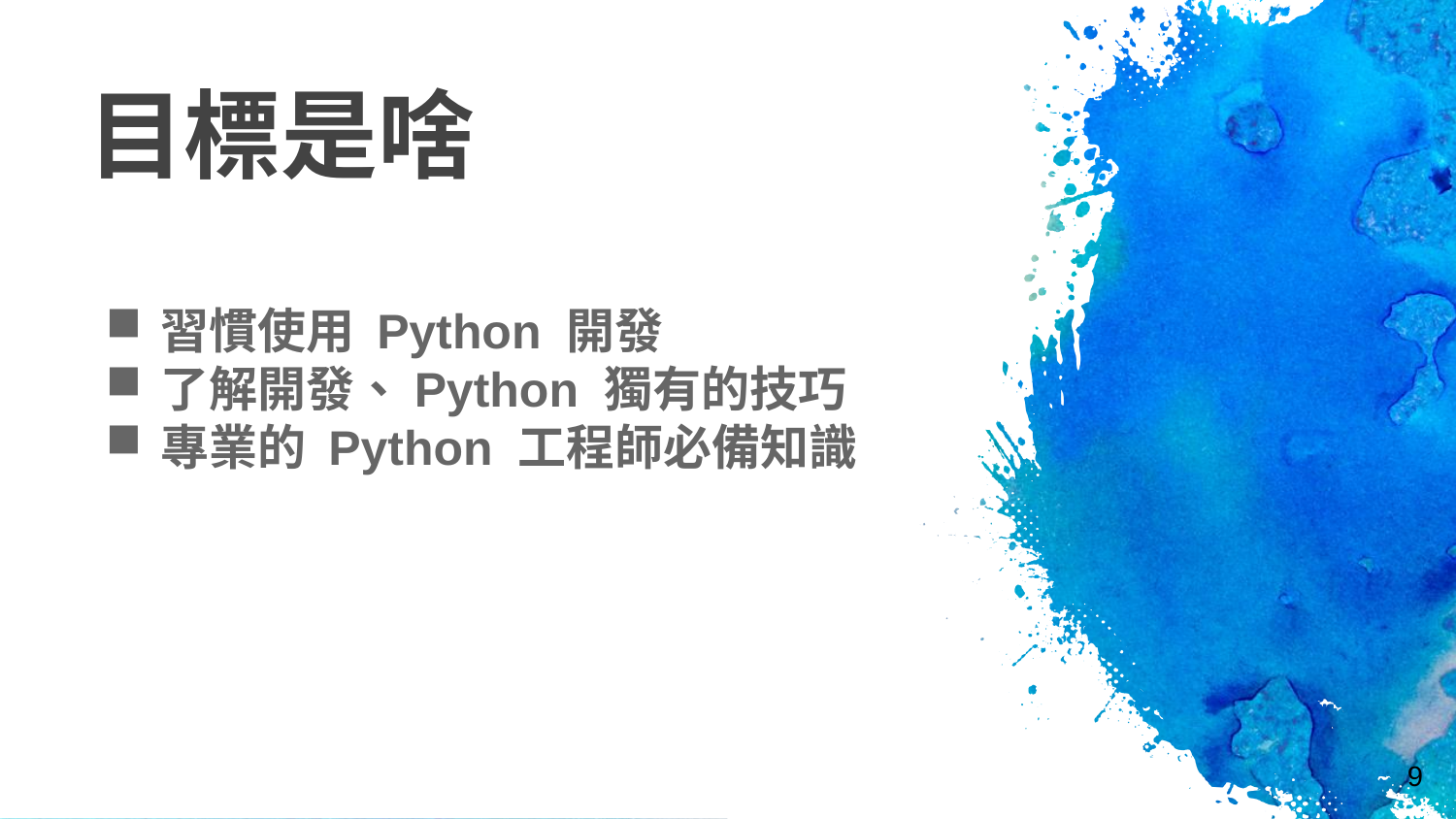

目標是啥
習慣使用 Python 開發
了解開發、Python 獨有的技巧
專業的 Python 工程師必備知識
9